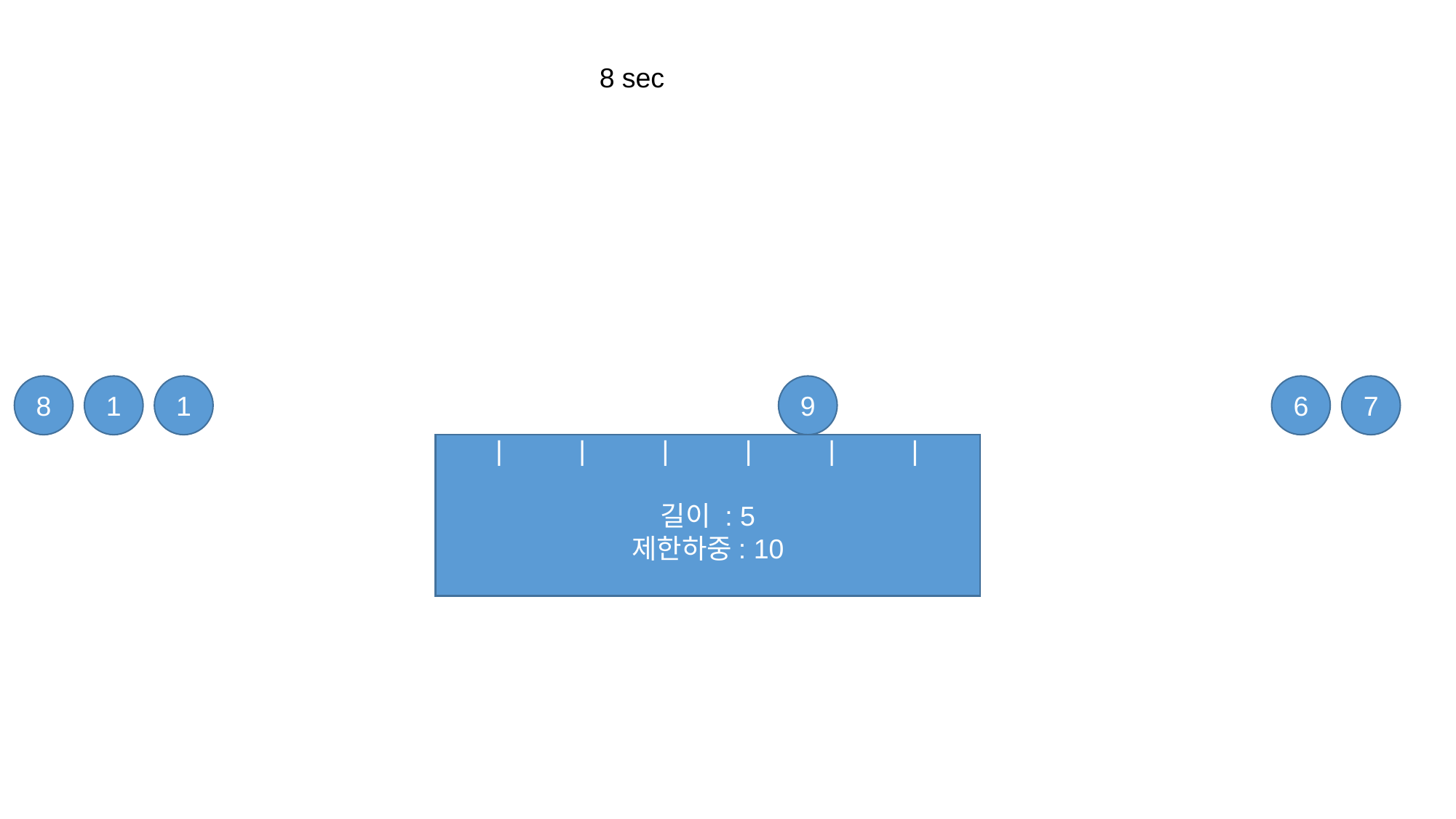

8 sec
9
8
1
1
6
7
|          |          |          |          |          |

길이 : 5
제한하중: 10